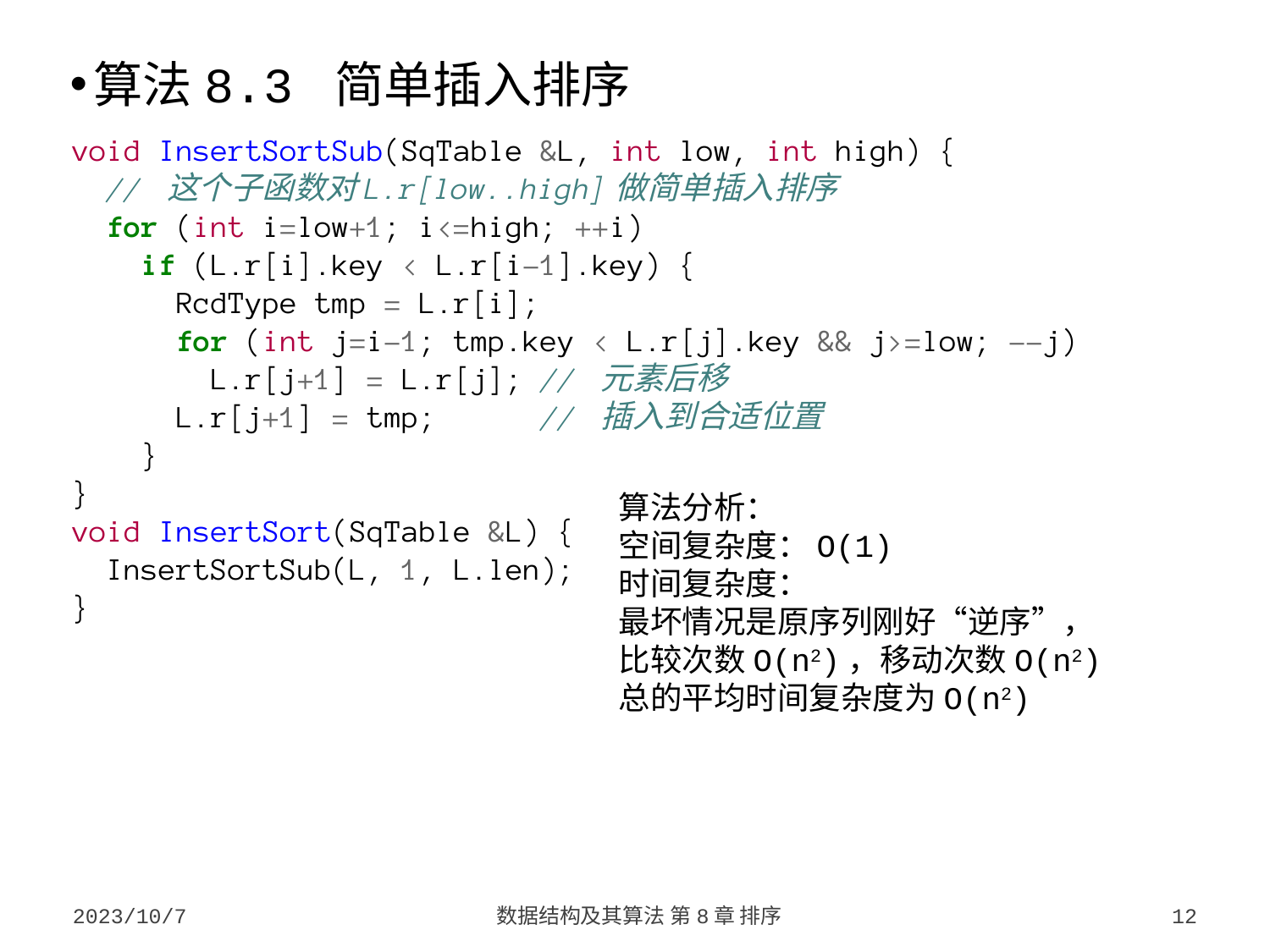

算法8.3 简单插入排序
void InsertSortSub(SqTable &L, int low, int high) {
  // 这个子函数对L.r[low..high]做简单插入排序
  for (int i=low+1; i<=high; ++i)
    if (L.r[i].key < L.r[i-1].key) {
      RcdType tmp = L.r[i];
      for (int j=i-1; tmp.key < L.r[j].key && j>=low; --j)
        L.r[j+1] = L.r[j]; // 元素后移
      L.r[j+1] = tmp;      // 插入到合适位置
    }
}
void InsertSort(SqTable &L) {
  InsertSortSub(L, 1, L.len);
}
算法分析：
空间复杂度：O(1)
时间复杂度：
最坏情况是原序列刚好“逆序”，
比较次数O(n2)，移动次数O(n2)
总的平均时间复杂度为O(n2)
2023/10/7
数据结构及其算法 第8章 排序
12